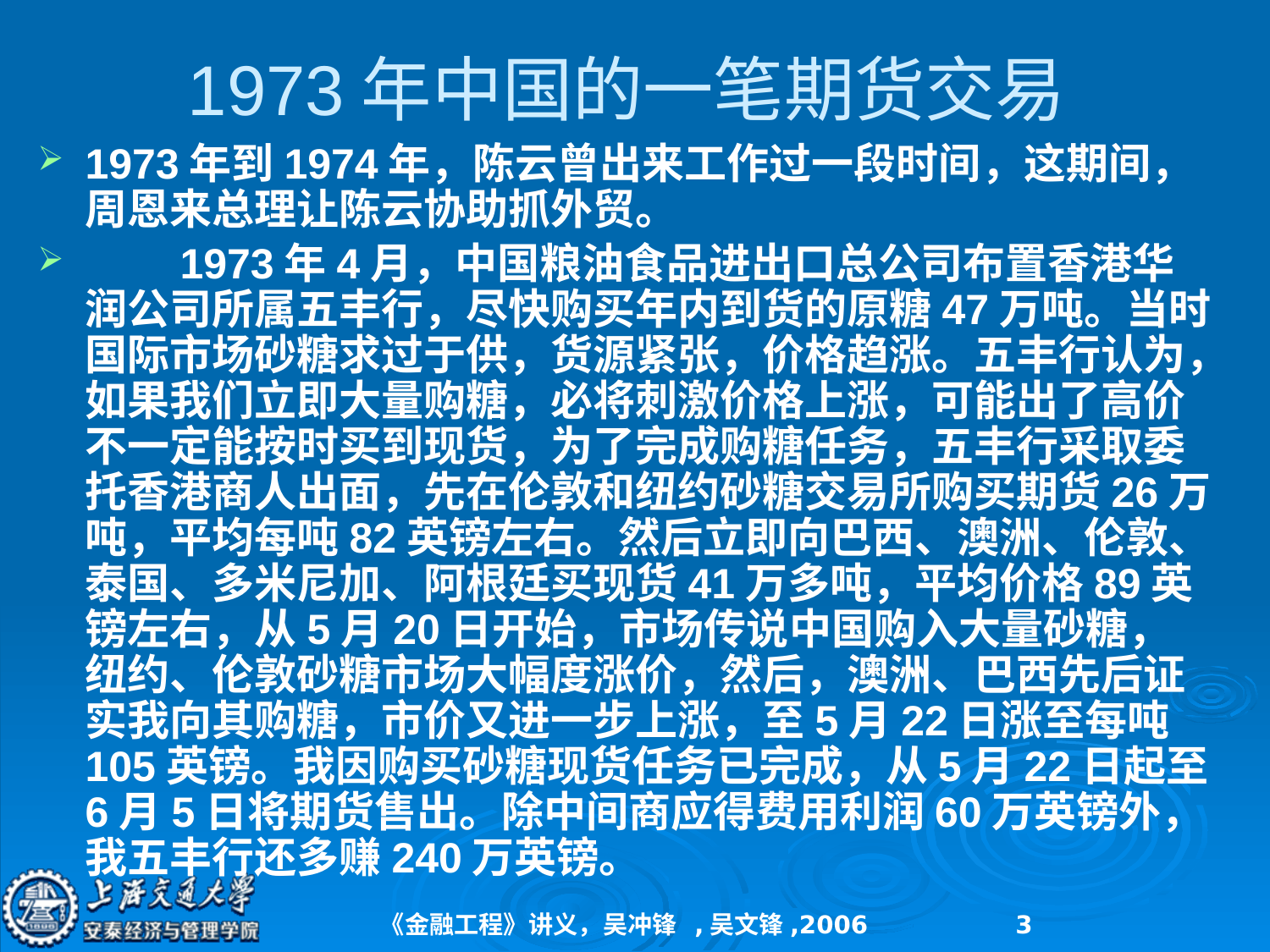

# 1973年中国的一笔期货交易
1973年到1974年，陈云曾出来工作过一段时间，这期间，周恩来总理让陈云协助抓外贸。
　　1973年4月，中国粮油食品进出口总公司布置香港华润公司所属五丰行，尽快购买年内到货的原糖47万吨。当时国际市场砂糖求过于供，货源紧张，价格趋涨。五丰行认为，如果我们立即大量购糖，必将刺激价格上涨，可能出了高价不一定能按时买到现货，为了完成购糖任务，五丰行采取委托香港商人出面，先在伦敦和纽约砂糖交易所购买期货26万吨，平均每吨82英镑左右。然后立即向巴西、澳洲、伦敦、泰国、多米尼加、阿根廷买现货41万多吨，平均价格89英镑左右，从5月20日开始，市场传说中国购入大量砂糖，纽约、伦敦砂糖市场大幅度涨价，然后，澳洲、巴西先后证实我向其购糖，市价又进一步上涨，至5月22日涨至每吨105英镑。我因购买砂糖现货任务已完成，从5月22日起至6月5日将期货售出。除中间商应得费用利润60万英镑外，我五丰行还多赚240万英镑。